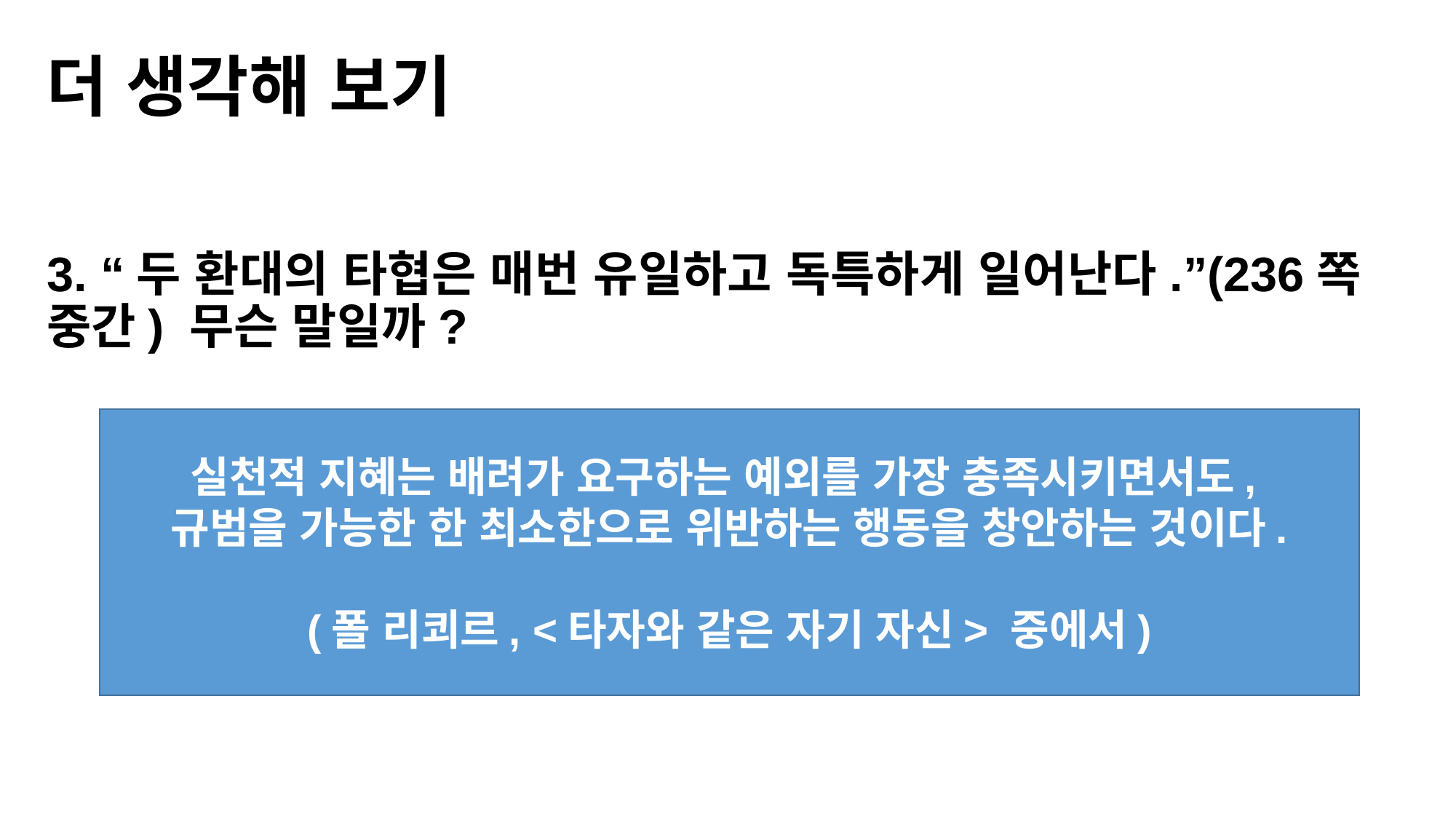

# 더 생각해 보기

3. “두 환대의 타협은 매번 유일하고 독특하게 일어난다.”(236쪽 중간) 무슨 말일까?

실천적 지혜는 배려가 요구하는 예외를 가장 충족시키면서도,
규범을 가능한 한 최소한으로 위반하는 행동을 창안하는 것이다.

(폴 리쾨르, <타자와 같은 자기 자신> 중에서)